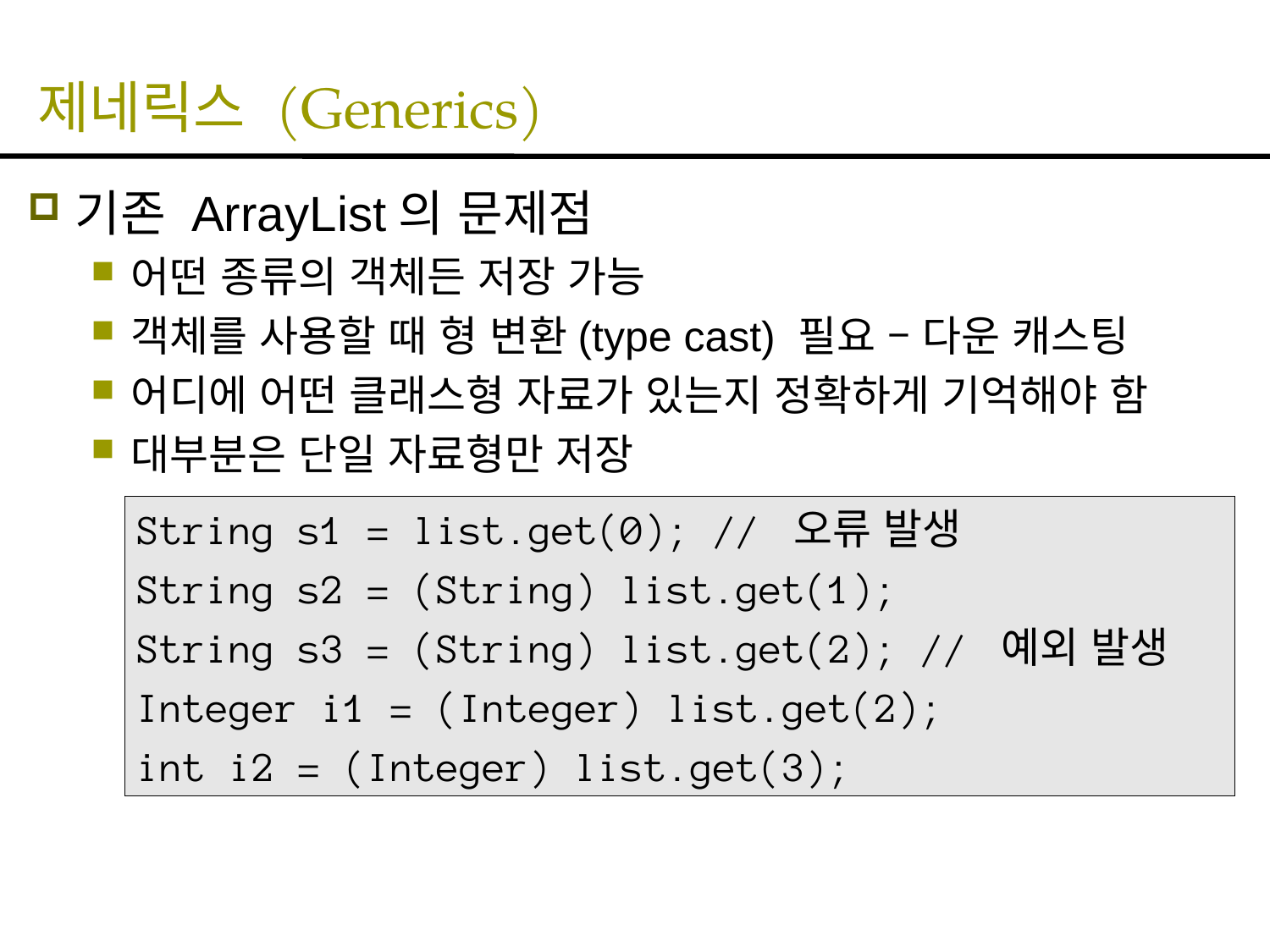

# 제네릭스 (Generics)
기존 ArrayList의 문제점
어떤 종류의 객체든 저장 가능
객체를 사용할 때 형 변환(type cast) 필요 – 다운 캐스팅
어디에 어떤 클래스형 자료가 있는지 정확하게 기억해야 함
대부분은 단일 자료형만 저장
String s1 = list.get(0); // 오류 발생
String s2 = (String) list.get(1);
String s3 = (String) list.get(2); // 예외 발생
Integer i1 = (Integer) list.get(2);
int i2 = (Integer) list.get(3);